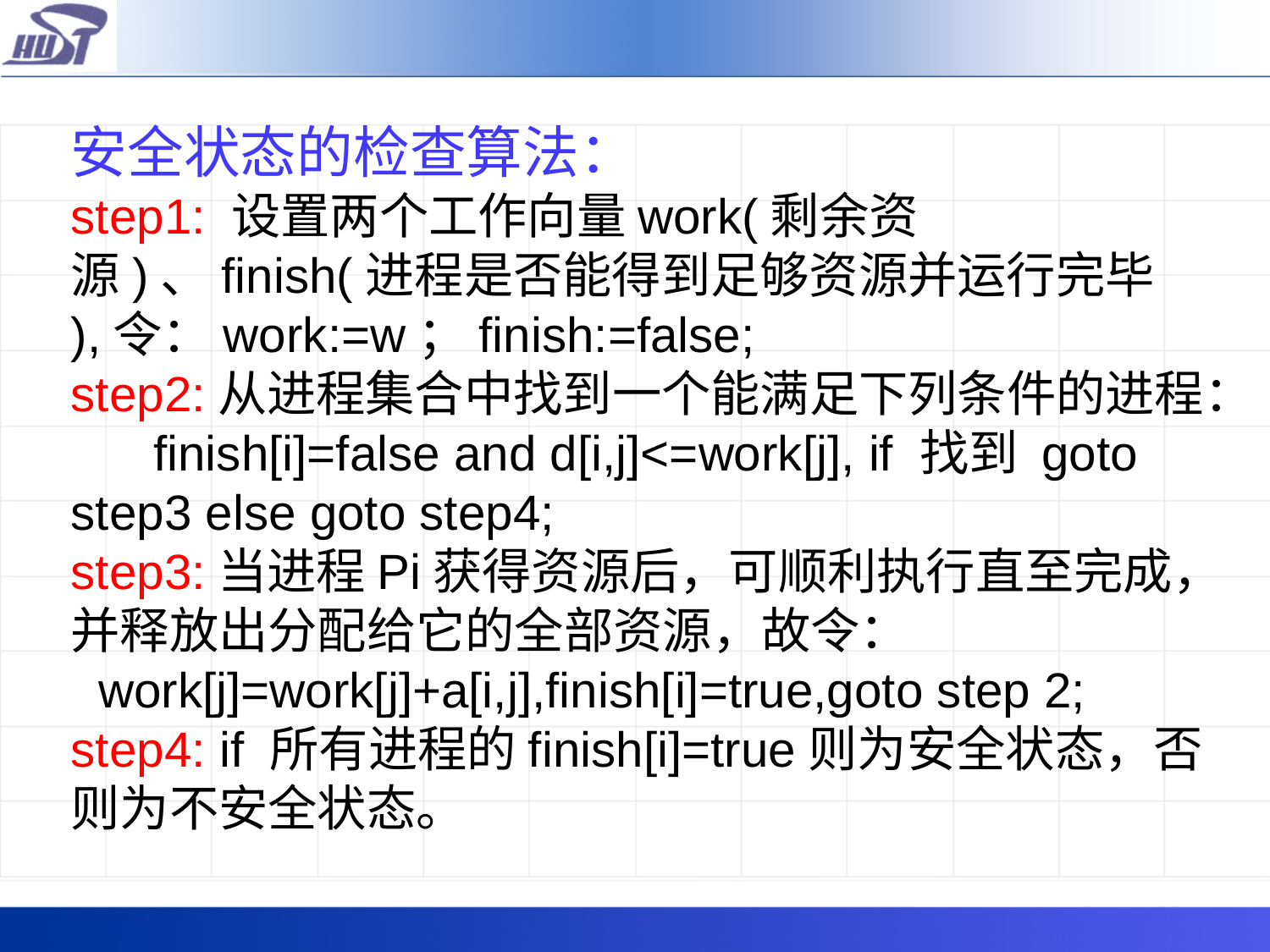

安全状态的检查算法：
step1: 设置两个工作向量work(剩余资源)、finish(进程是否能得到足够资源并运行完毕
),令：work:=w；finish:=false;
step2:从进程集合中找到一个能满足下列条件的进程：
      finish[i]=false and d[i,j]<=work[j], if 找到 goto step3 else goto step4;
step3:当进程Pi获得资源后，可顺利执行直至完成，并释放出分配给它的全部资源，故令：
  work[j]=work[j]+a[i,j],finish[i]=true,goto step 2;
step4: if 所有进程的finish[i]=true则为安全状态，否则为不安全状态。